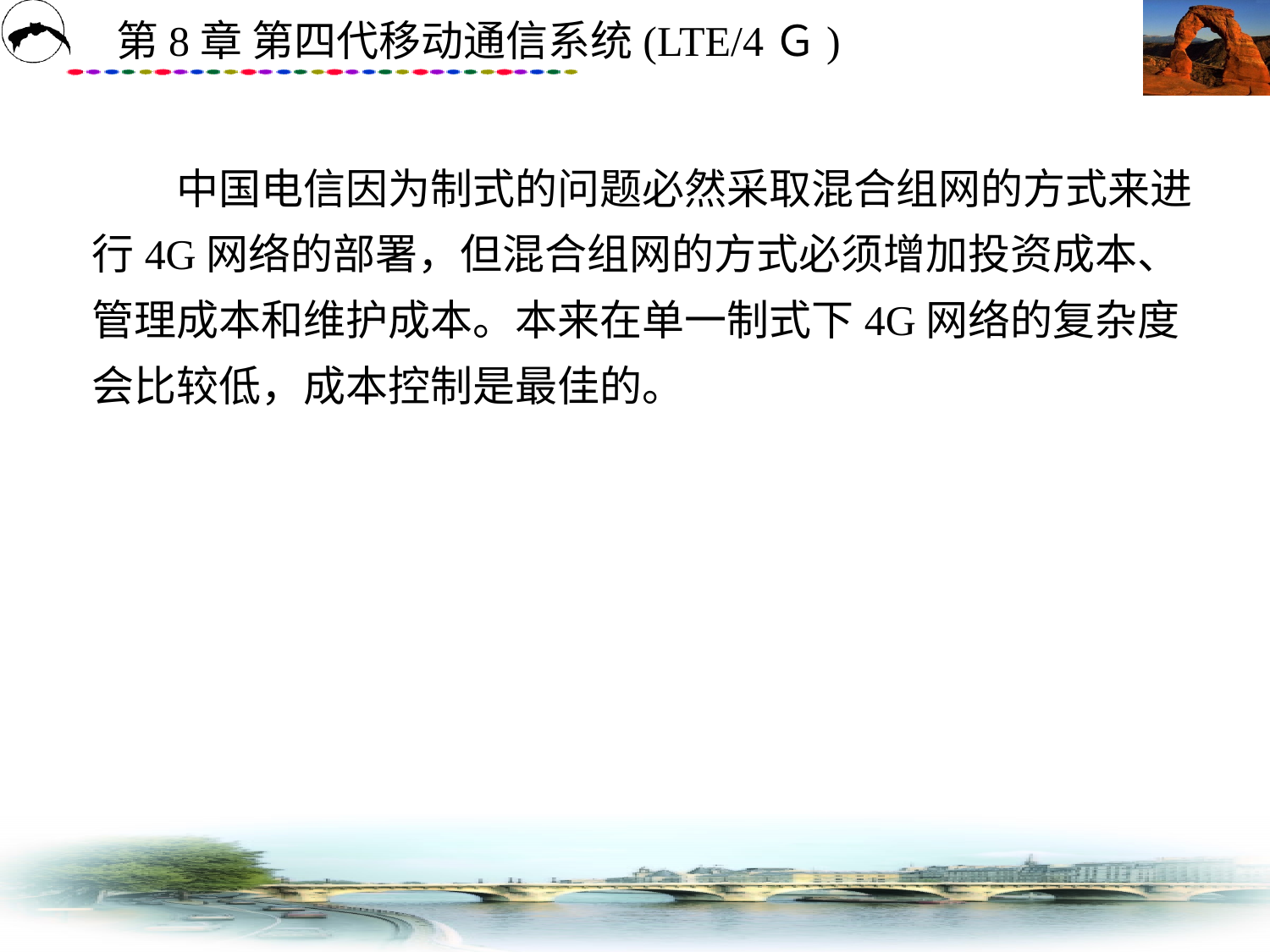

# 中国电信因为制式的问题必然采取混合组网的方式来进行4G网络的部署，但混合组网的方式必须增加投资成本、管理成本和维护成本。本来在单一制式下4G网络的复杂度会比较低，成本控制是最佳的。